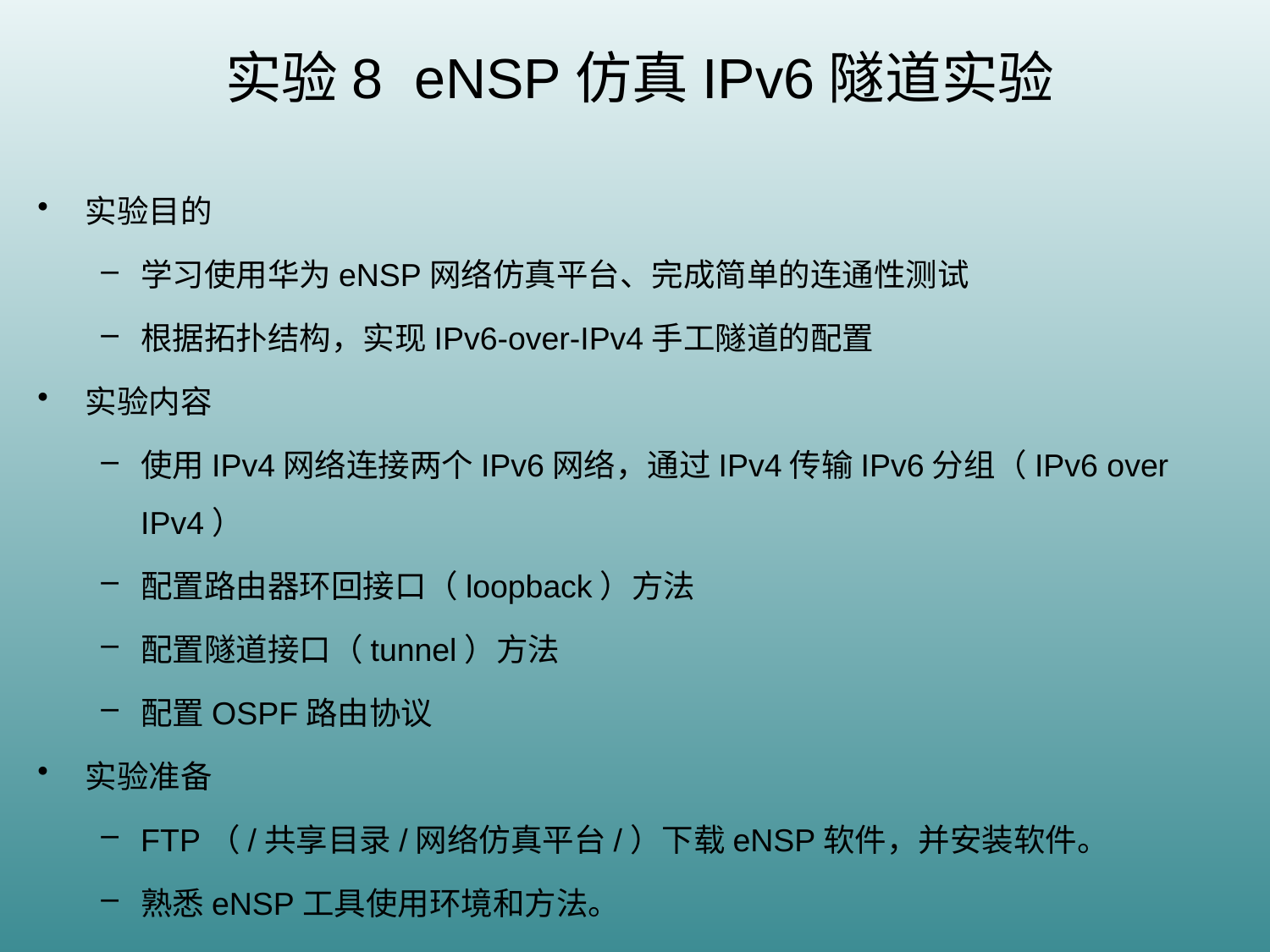

# 实验8  eNSP仿真IPv6隧道实验
实验目的
学习使用华为eNSP网络仿真平台、完成简单的连通性测试
根据拓扑结构，实现IPv6-over-IPv4手工隧道的配置
实验内容
使用IPv4网络连接两个IPv6网络，通过IPv4传输IPv6分组（IPv6 over IPv4）
配置路由器环回接口（loopback）方法
配置隧道接口（tunnel）方法
配置OSPF路由协议
实验准备
FTP（/共享目录/网络仿真平台/）下载eNSP软件，并安装软件。
熟悉eNSP工具使用环境和方法。